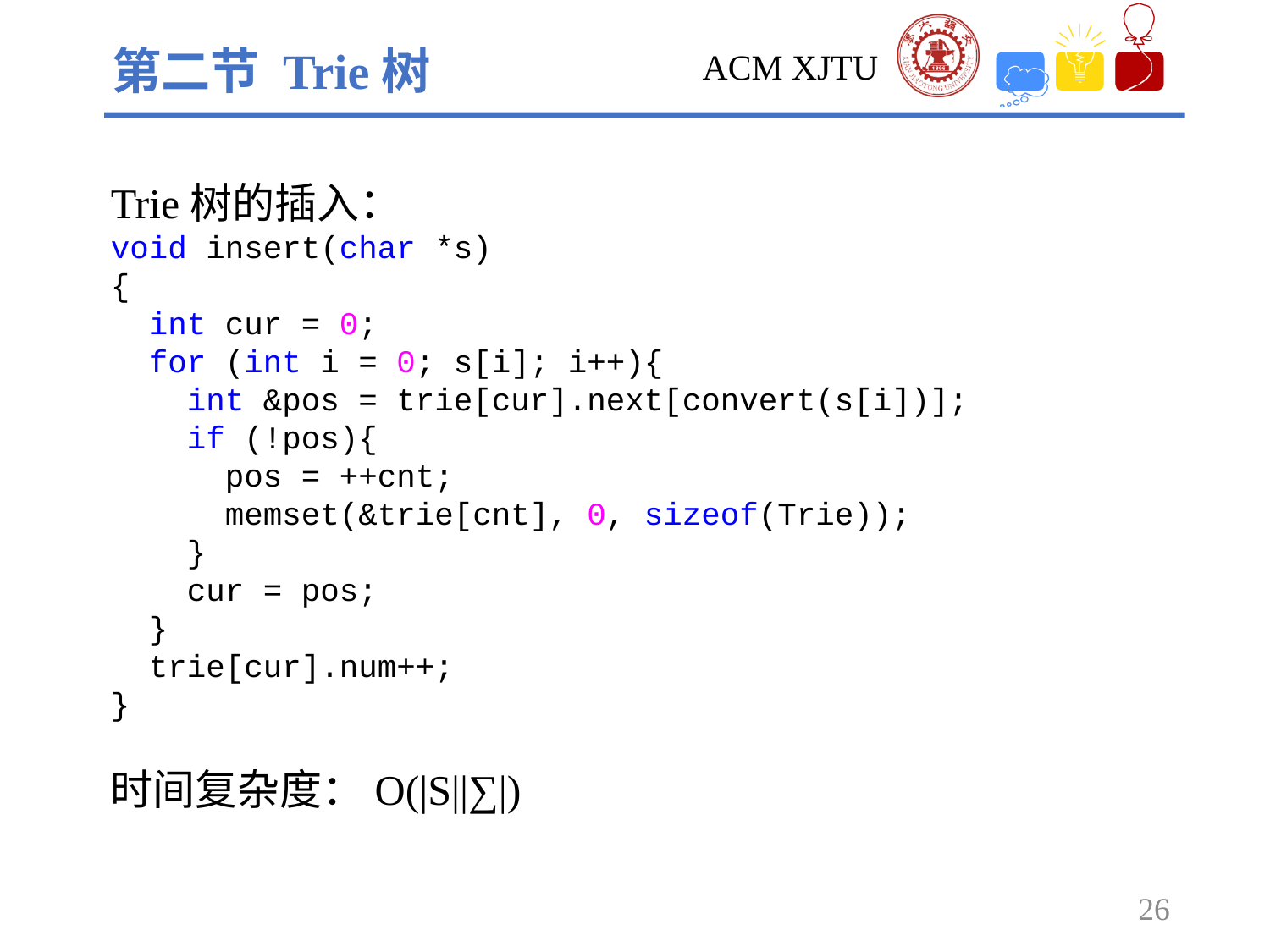

第二节 Trie树
Trie树的插入：
void insert(char *s)
{
  int cur = 0;
  for (int i = 0; s[i]; i++){
    int &pos = trie[cur].next[convert(s[i])];
    if (!pos){
      pos = ++cnt;
      memset(&trie[cnt], 0, sizeof(Trie));
    }
    cur = pos;
  }
  trie[cur].num++;
}
时间复杂度：O(|S||∑|)
26